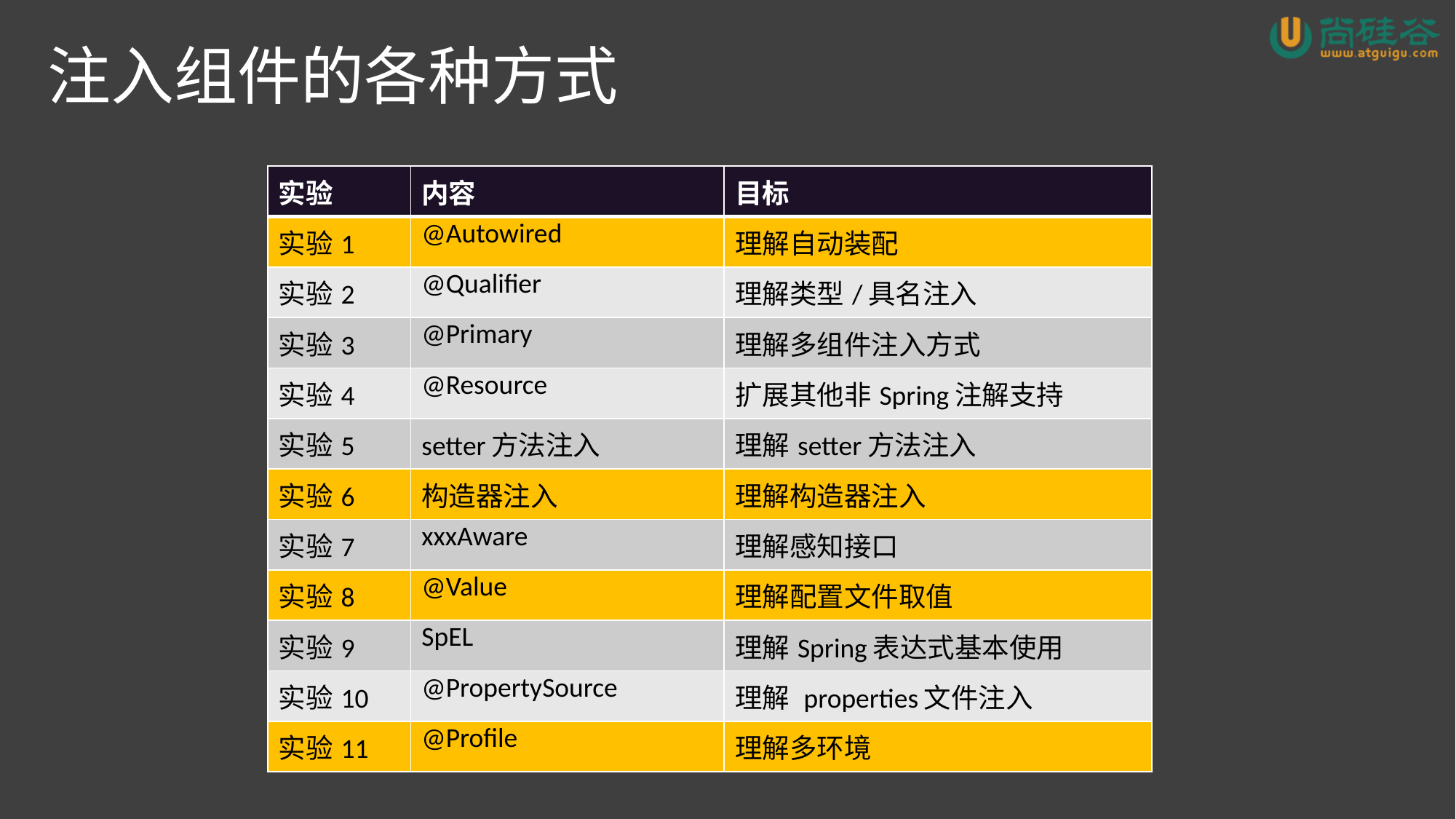

# 注入组件的各种方式
| 实验 | 内容 | 目标 |
| --- | --- | --- |
| 实验1 | @Autowired | 理解自动装配 |
| 实验2 | @Qualifier | 理解类型/具名注入 |
| 实验3 | @Primary | 理解多组件注入方式 |
| 实验4 | @Resource | 扩展其他非Spring注解支持 |
| 实验5 | setter方法注入 | 理解setter方法注入 |
| 实验6 | 构造器注入 | 理解构造器注入 |
| 实验7 | xxxAware | 理解感知接口 |
| 实验8 | @Value | 理解配置文件取值 |
| 实验9 | SpEL | 理解Spring表达式基本使用 |
| 实验10 | @PropertySource | 理解 properties文件注入 |
| 实验11 | @Profile | 理解多环境 |